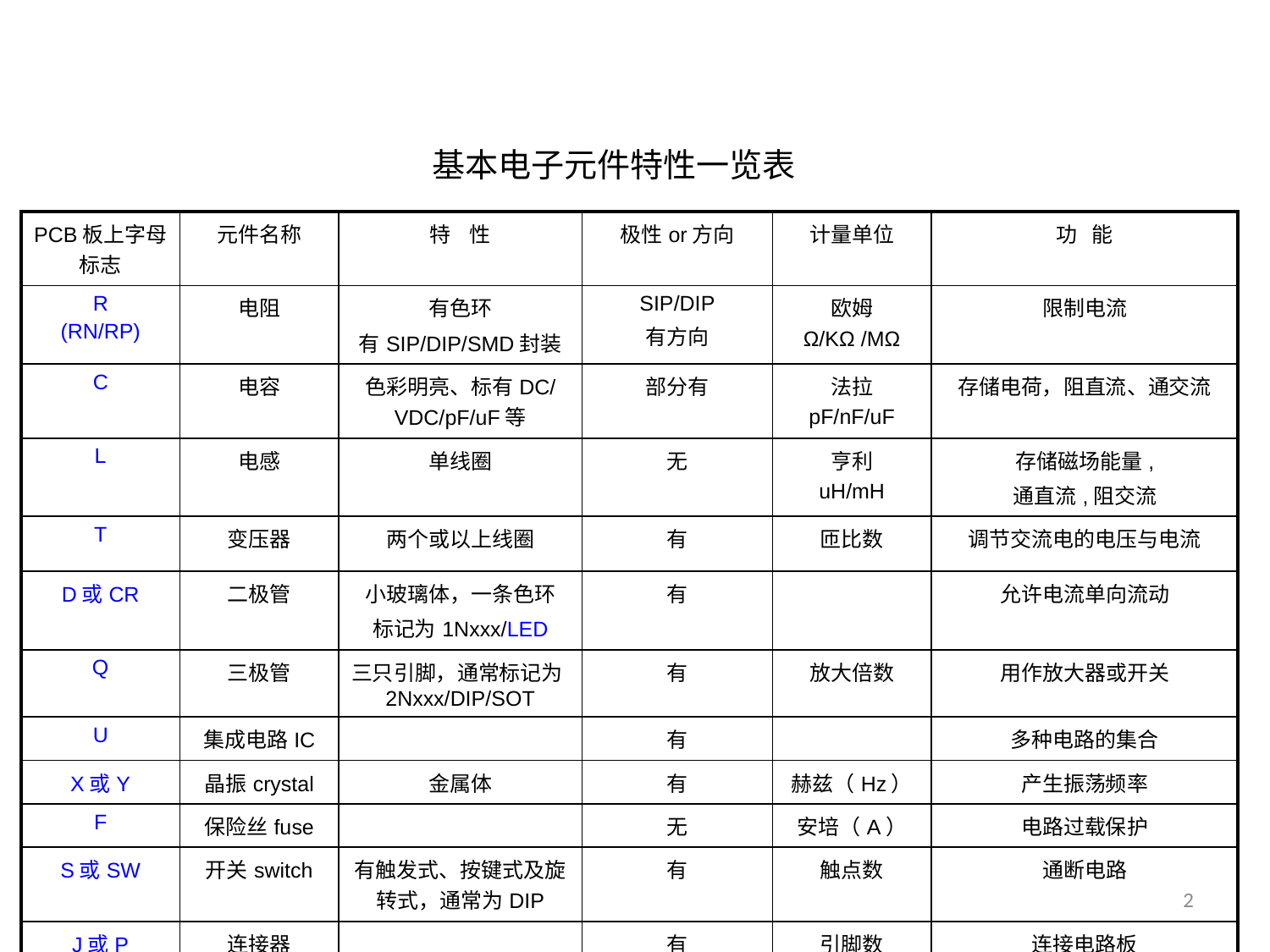

# 基本电子元件特性一览表
| PCB板上字母标志 | 元件名称 | 特 性 | 极性or方向 | 计量单位 | 功 能 |
| --- | --- | --- | --- | --- | --- |
| R (RN/RP) | 电阻 | 有色环 有SIP/DIP/SMD封装 | SIP/DIP 有方向 | 欧姆 Ω/KΩ /MΩ | 限制电流 |
| C | 电容 | 色彩明亮、标有DC/VDC/pF/uF等 | 部分有 | 法拉 pF/nF/uF | 存储电荷，阻直流、通交流 |
| L | 电感 | 单线圈 | 无 | 亨利 uH/mH | 存储磁场能量, 通直流,阻交流 |
| T | 变压器 | 两个或以上线圈 | 有 | 匝比数 | 调节交流电的电压与电流 |
| D或CR | 二极管 | 小玻璃体，一条色环 标记为1Nxxx/LED | 有 |  | 允许电流单向流动 |
| Q | 三极管 | 三只引脚，通常标记为2Nxxx/DIP/SOT | 有 | 放大倍数 | 用作放大器或开关 |
| U | 集成电路IC |  | 有 |  | 多种电路的集合 |
| X或Y | 晶振crystal | 金属体 | 有 | 赫兹（Hz） | 产生振荡频率 |
| F | 保险丝fuse |  | 无 | 安培（A） | 电路过载保护 |
| S或SW | 开关switch | 有触发式、按键式及旋转式，通常为DIP | 有 | 触点数 | 通断电路 |
| J或P | 连接器 |  | 有 | 引脚数 | 连接电路板 |
| B或BJT | 电池 | 正负极，电压 | 有 | 伏特（安培） | 提供直流电流 |
2